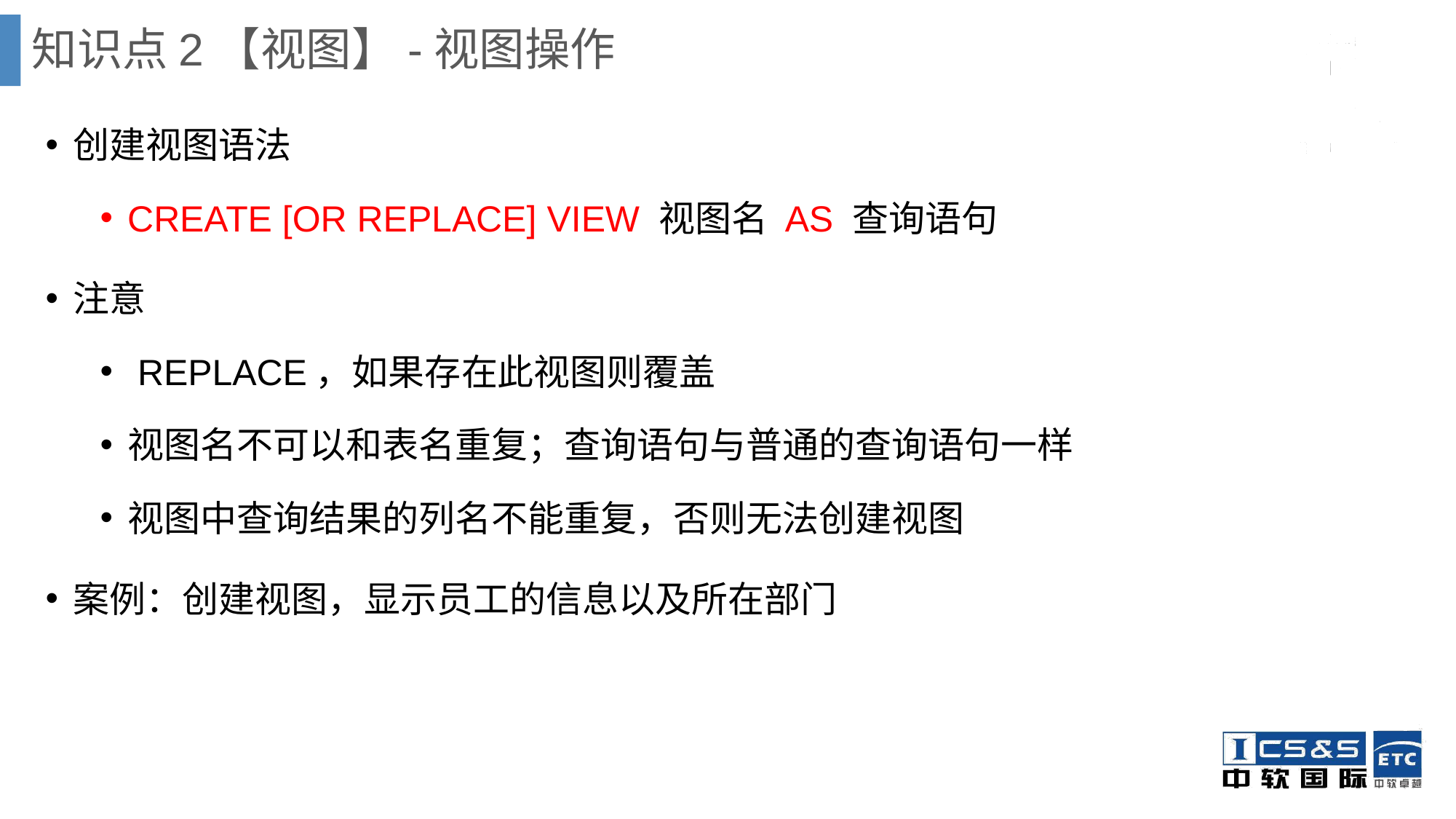

知识点2【视图】-视图操作
创建视图语法
CREATE [OR REPLACE] VIEW 视图名 AS 查询语句
注意
 REPLACE，如果存在此视图则覆盖
视图名不可以和表名重复；查询语句与普通的查询语句一样
视图中查询结果的列名不能重复，否则无法创建视图
案例：创建视图，显示员工的信息以及所在部门